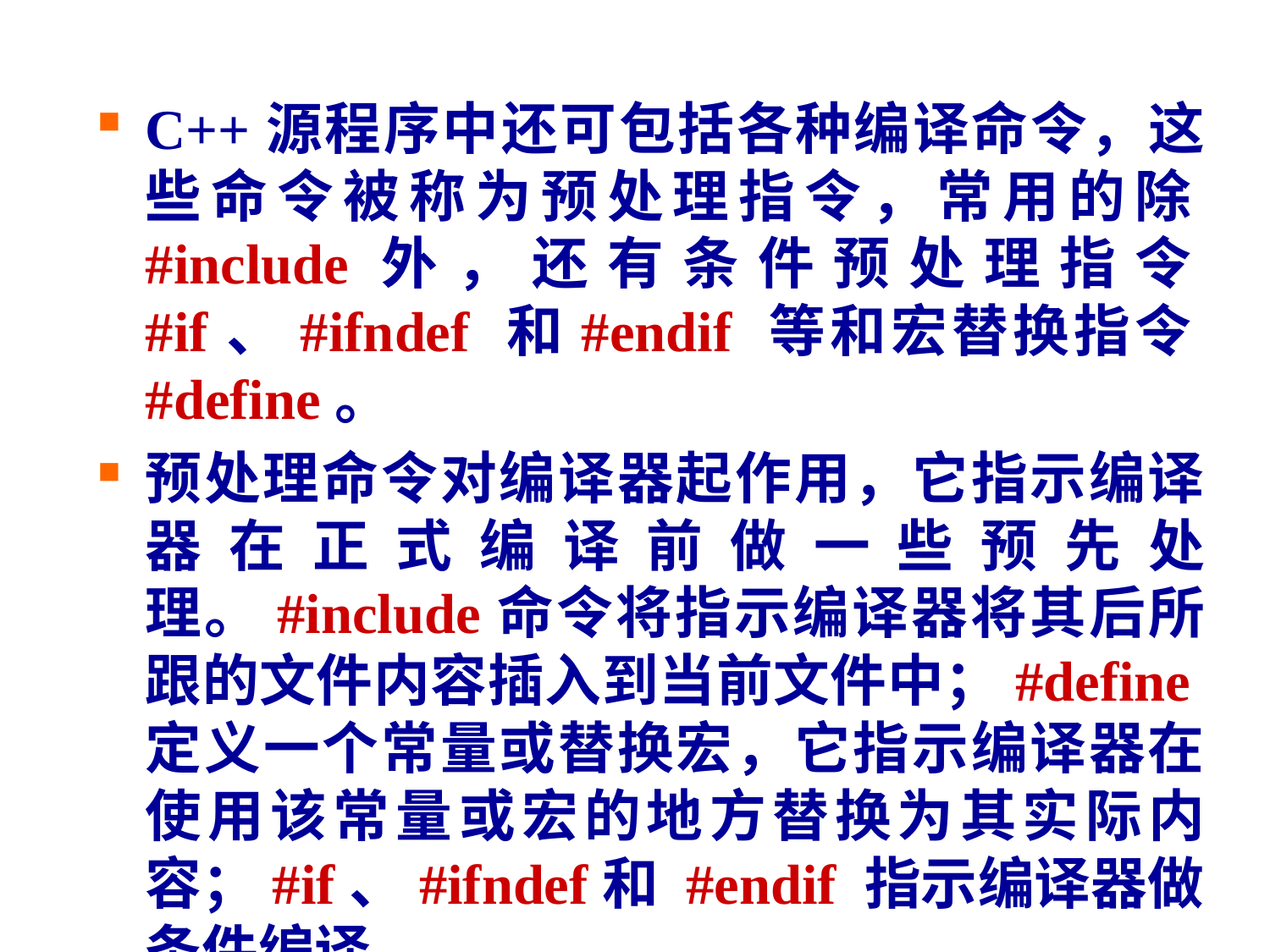

C++源程序中还可包括各种编译命令，这些命令被称为预处理指令，常用的除#include外，还有条件预处理指令#if、#ifndef 和#endif 等和宏替换指令#define。
预处理命令对编译器起作用，它指示编译器在正式编译前做一些预先处理。#include命令将指示编译器将其后所跟的文件内容插入到当前文件中；#define定义一个常量或替换宏，它指示编译器在使用该常量或宏的地方替换为其实际内容；#if、#ifndef和 #endif 指示编译器做条件编译。
9